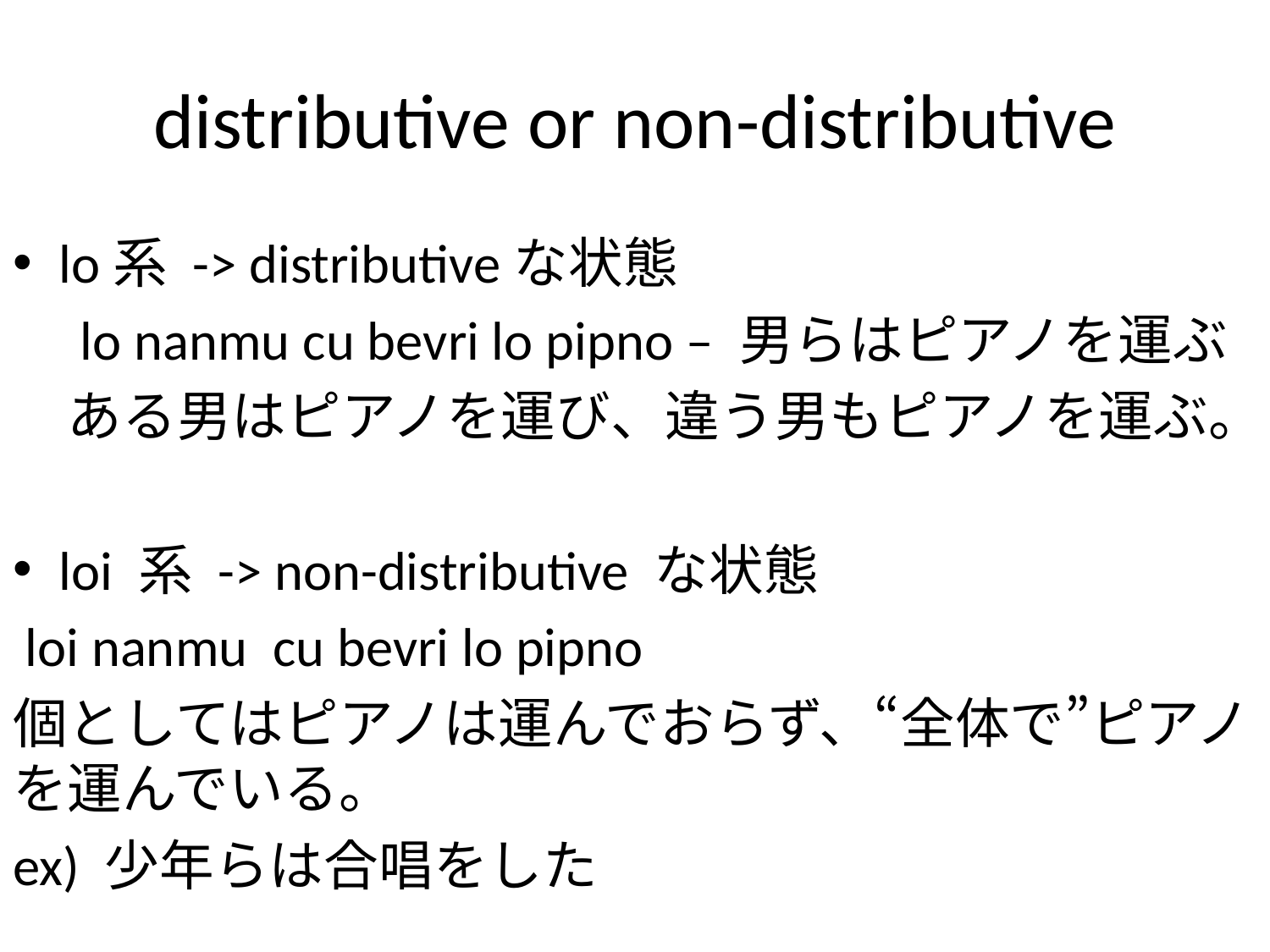

# distributive or non-distributive
lo系 -> distributiveな状態
　lo nanmu cu bevri lo pipno – 男らはピアノを運ぶ
　ある男はピアノを運び、違う男もピアノを運ぶ。

loi 系 -> non-distributive な状態
 loi nanmu  cu bevri lo pipno
個としてはピアノは運んでおらず、“全体で”ピアノを運んでいる。
ex) 少年らは合唱をした